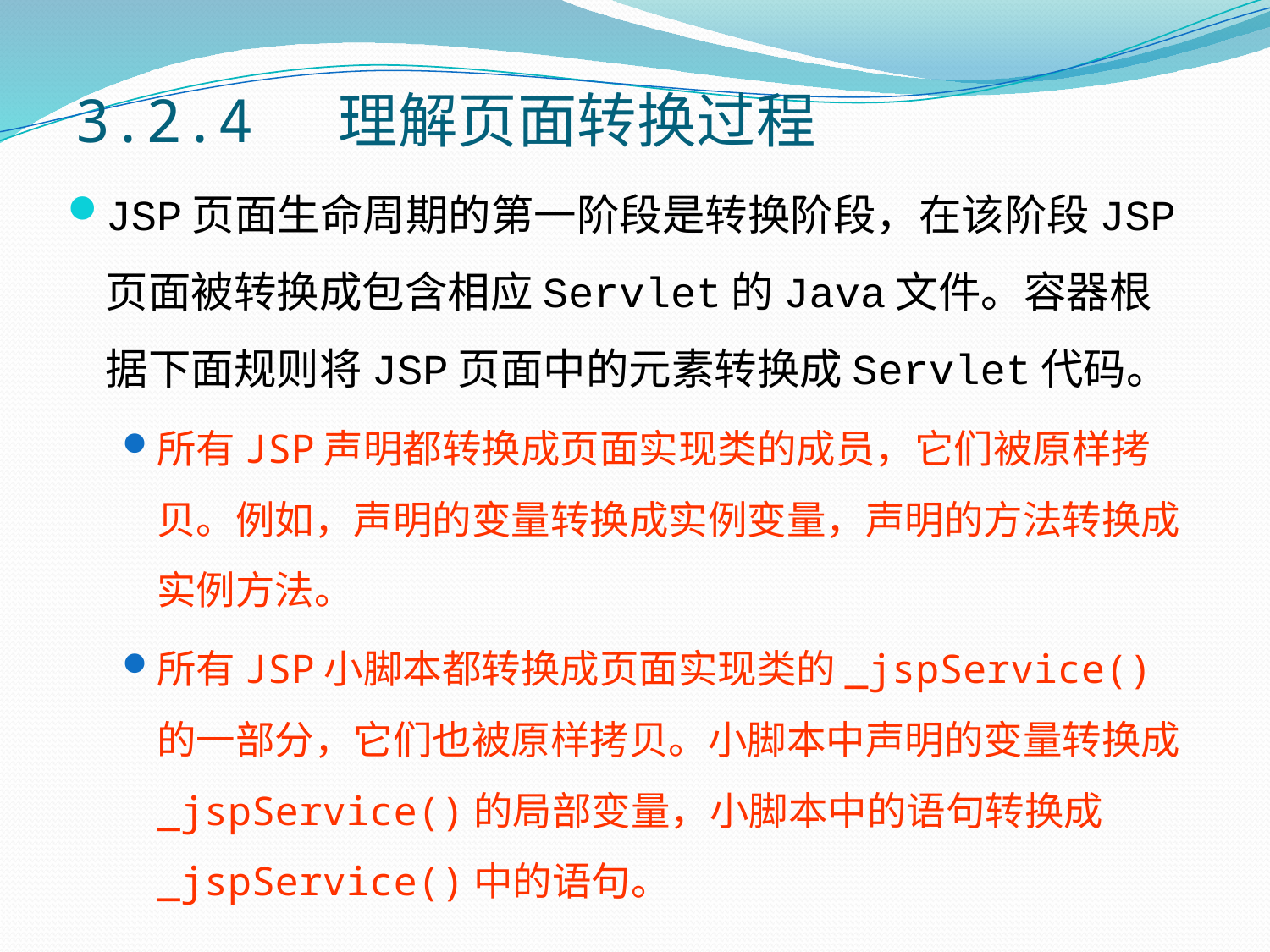

3.2.4  理解页面转换过程
JSP页面生命周期的第一阶段是转换阶段，在该阶段JSP页面被转换成包含相应Servlet的Java文件。容器根据下面规则将JSP页面中的元素转换成Servlet代码。
所有JSP声明都转换成页面实现类的成员，它们被原样拷贝。例如，声明的变量转换成实例变量，声明的方法转换成实例方法。
所有JSP小脚本都转换成页面实现类的_jspService()的一部分，它们也被原样拷贝。小脚本中声明的变量转换成_jspService()的局部变量，小脚本中的语句转换成_jspService()中的语句。